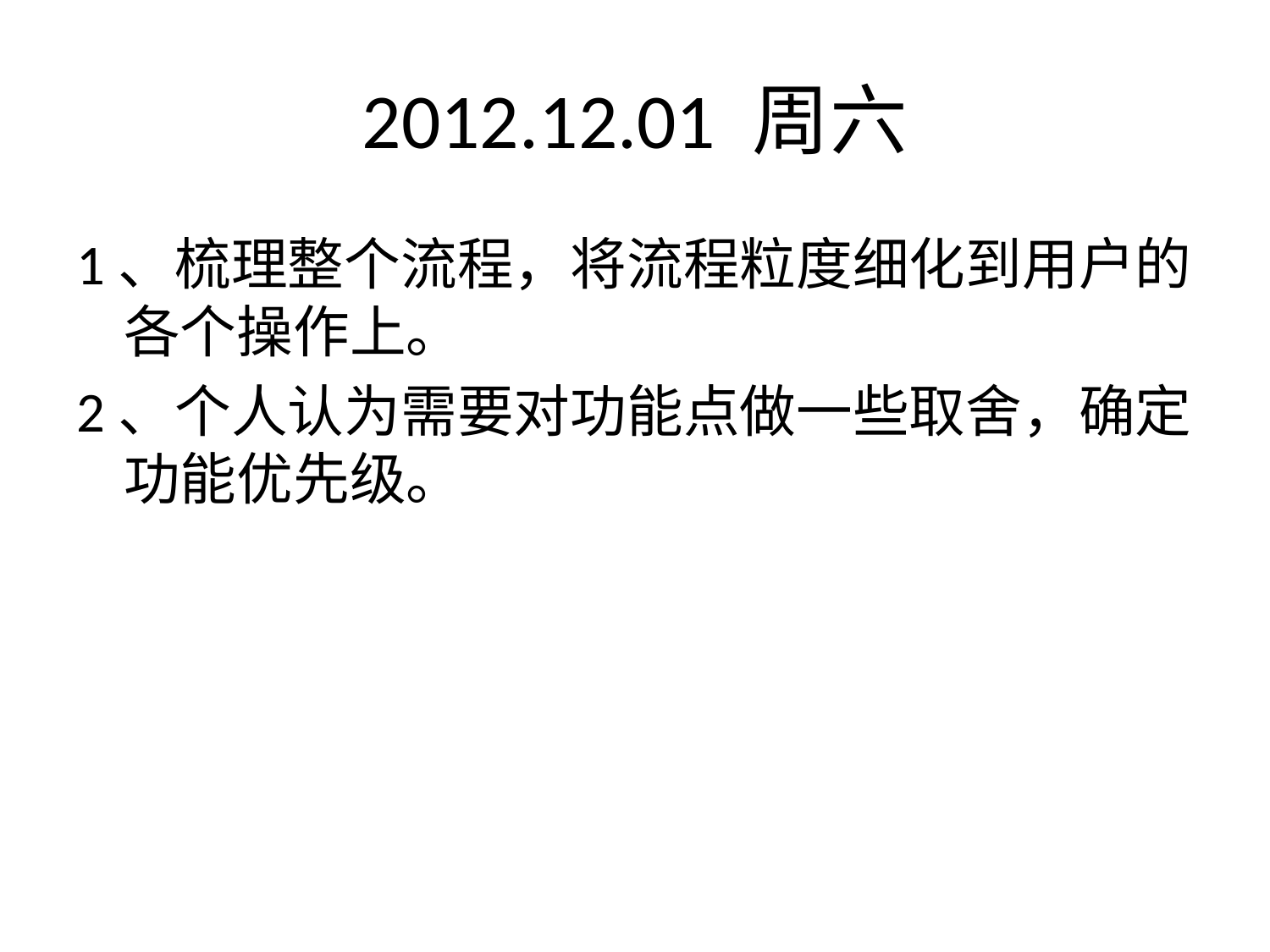

# 2012.12.01 周六
1、梳理整个流程，将流程粒度细化到用户的各个操作上。
2、个人认为需要对功能点做一些取舍，确定功能优先级。